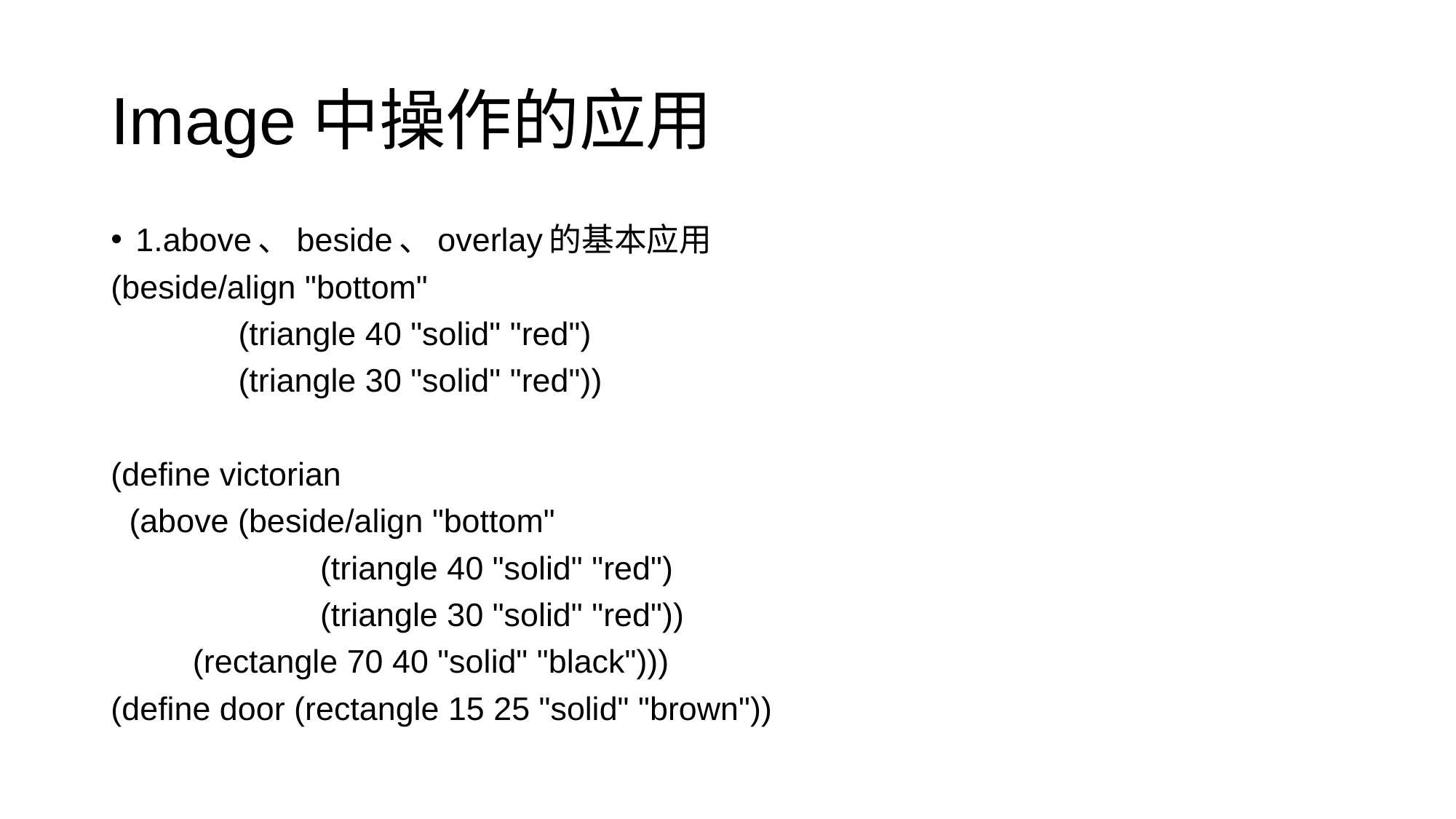

# Image中操作的应用
1.above、beside、overlay的基本应用
(beside/align "bottom"
              (triangle 40 "solid" "red")
              (triangle 30 "solid" "red"))

(define victorian
  (above (beside/align "bottom"
                       (triangle 40 "solid" "red")
                       (triangle 30 "solid" "red"))
         (rectangle 70 40 "solid" "black")))
(define door (rectangle 15 25 "solid" "brown"))